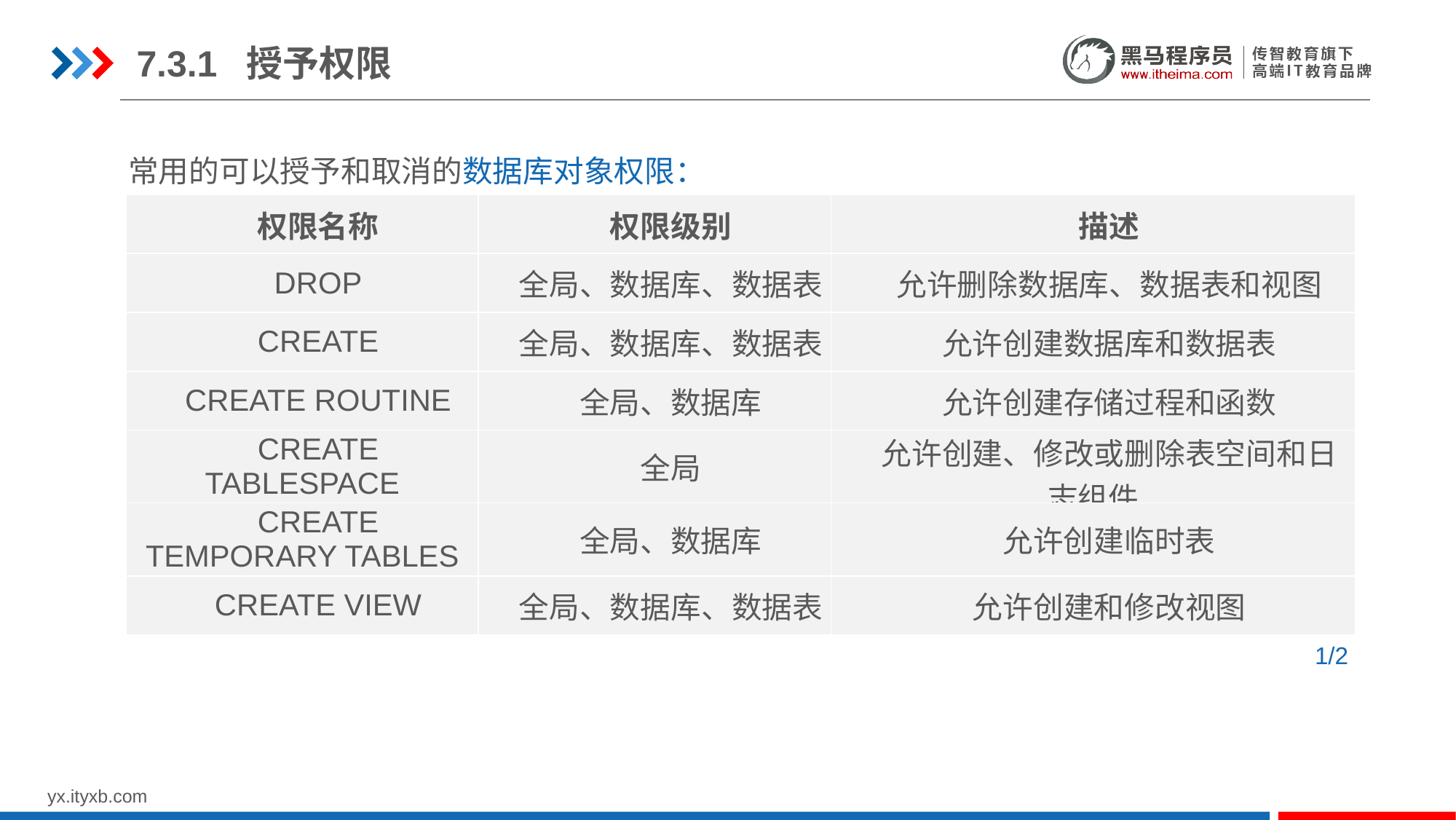

7.3.1  授予权限
常用的可以授予和取消的数据库对象权限：
| 权限名称 | 权限级别 | 描述 |
| --- | --- | --- |
| DROP | 全局、数据库、数据表 | 允许删除数据库、数据表和视图 |
| CREATE | 全局、数据库、数据表 | 允许创建数据库和数据表 |
| CREATE ROUTINE | 全局、数据库 | 允许创建存储过程和函数 |
| CREATE TABLESPACE | 全局 | 允许创建、修改或删除表空间和日志组件 |
| CREATE TEMPORARY TABLES | 全局、数据库 | 允许创建临时表 |
| CREATE VIEW | 全局、数据库、数据表 | 允许创建和修改视图 |
1/2